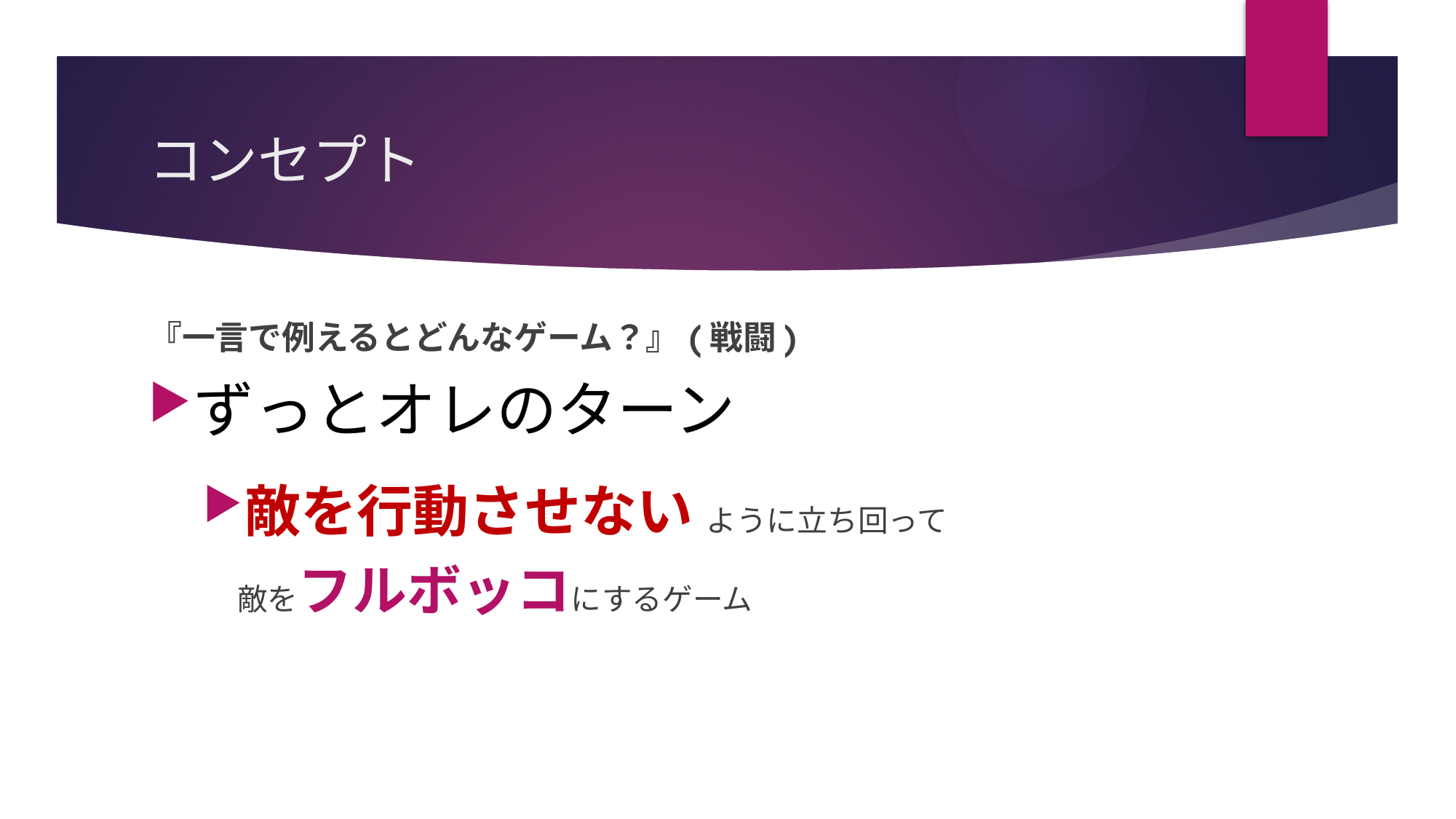

# コンセプト
『一言で例えるとどんなゲーム？』(戦闘)
ずっとオレのターン
敵を行動させない ように立ち回って
敵をフルボッコにするゲーム